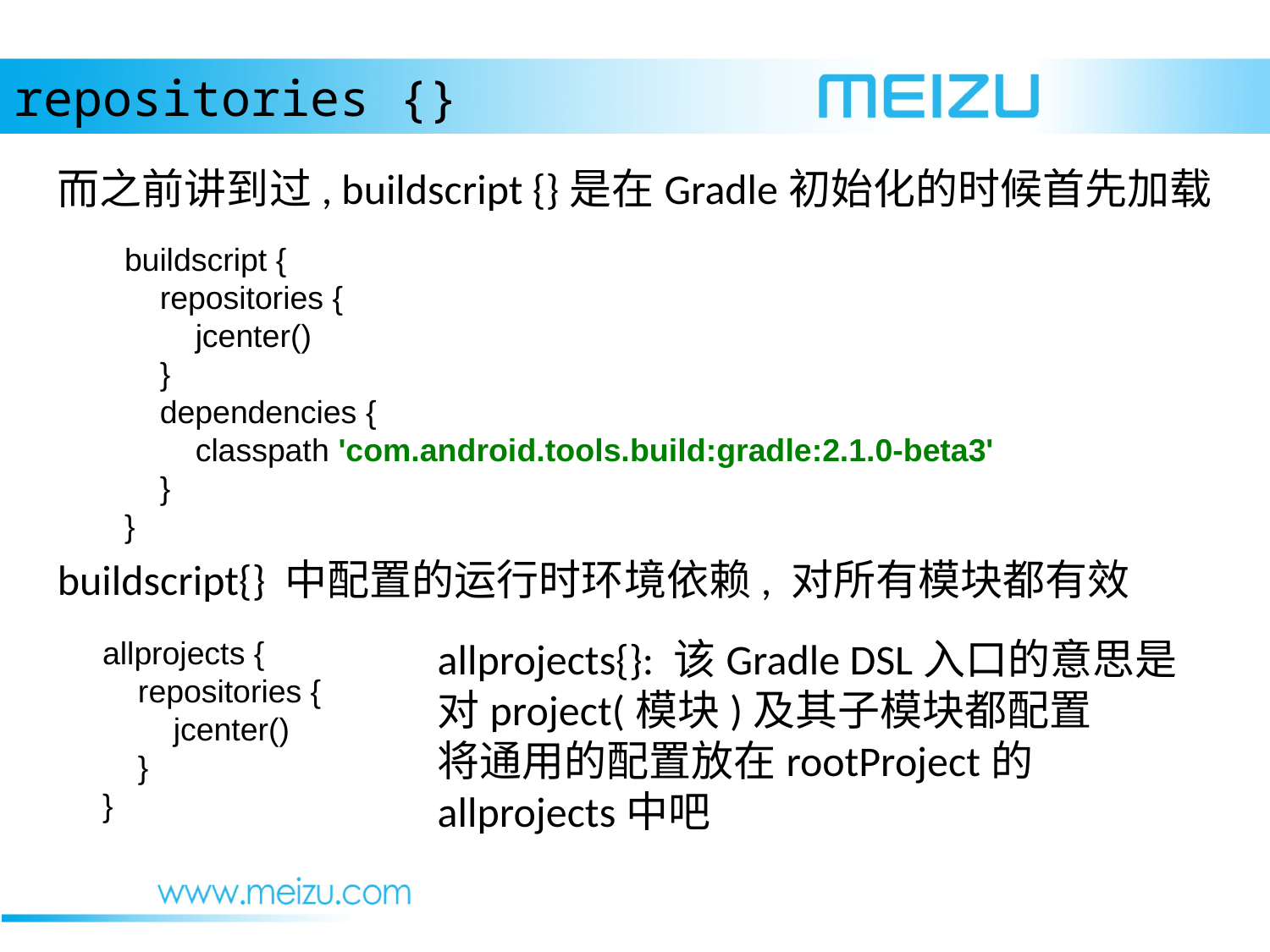

repositories {}
而之前讲到过, buildscript {}是在Gradle初始化的时候首先加载
buildscript {
    repositories {
        jcenter()
    }
    dependencies {
        classpath 'com.android.tools.build:gradle:2.1.0-beta3'
    }
}
buildscript{} 中配置的运行时环境依赖, 对所有模块都有效
allprojects {
    repositories {
        jcenter()
    }
}
allprojects{}: 该Gradle DSL入口的意思是
对project(模块)及其子模块都配置
将通用的配置放在rootProject的allprojects中吧